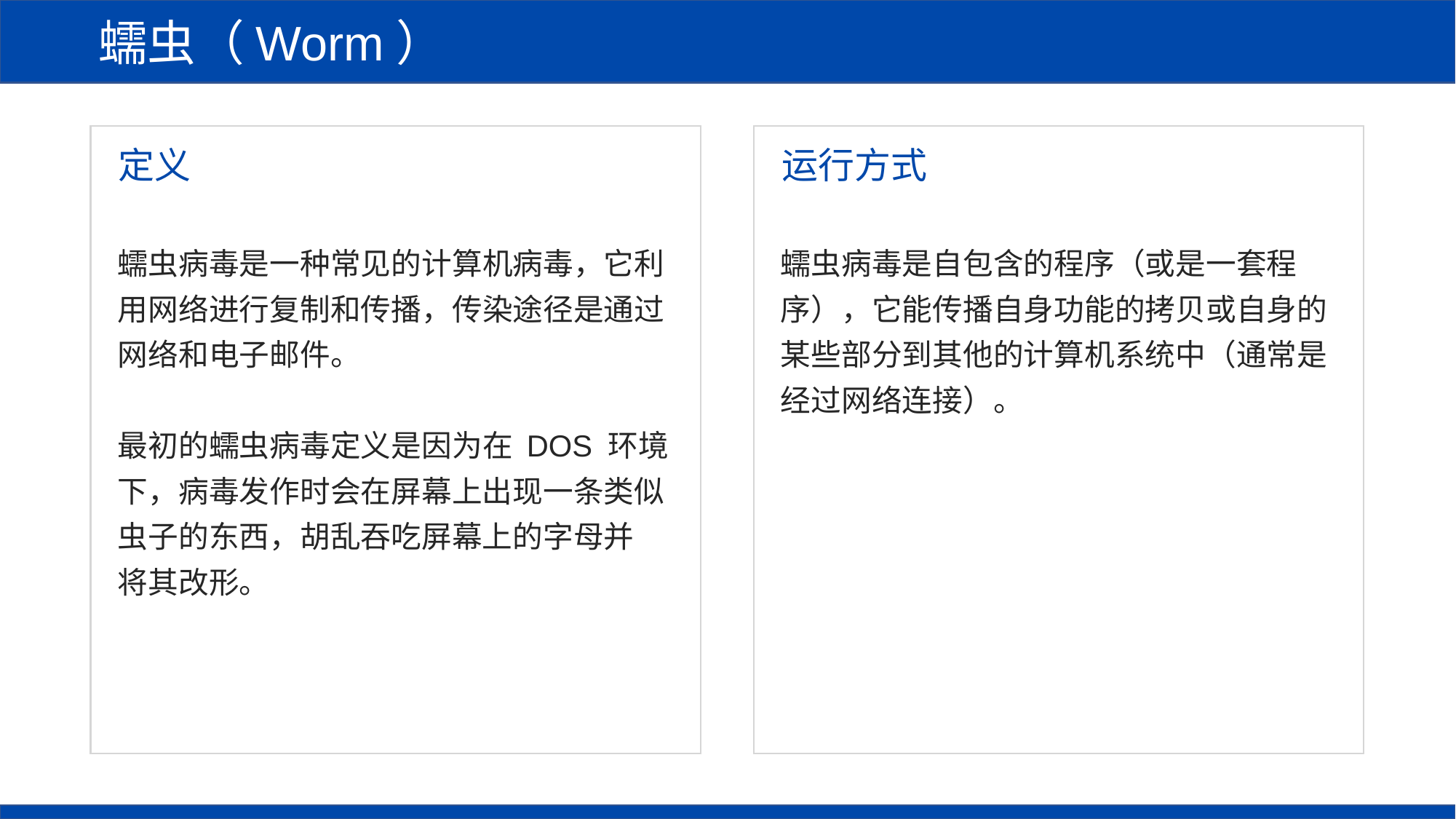

蠕虫（Worm）

定义
运行方式
蠕虫病毒是一种常见的计算机病毒，它利用网络进行复制和传播，传染途径是通过网络和电子邮件。

最初的蠕虫病毒定义是因为在 DOS 环境下，病毒发作时会在屏幕上出现一条类似虫子的东西，胡乱吞吃屏幕上的字母并
将其改形。

蠕虫病毒是自包含的程序（或是一套程序），它能传播自身功能的拷贝或自身的某些部分到其他的计算机系统中（通常是经过网络连接）。